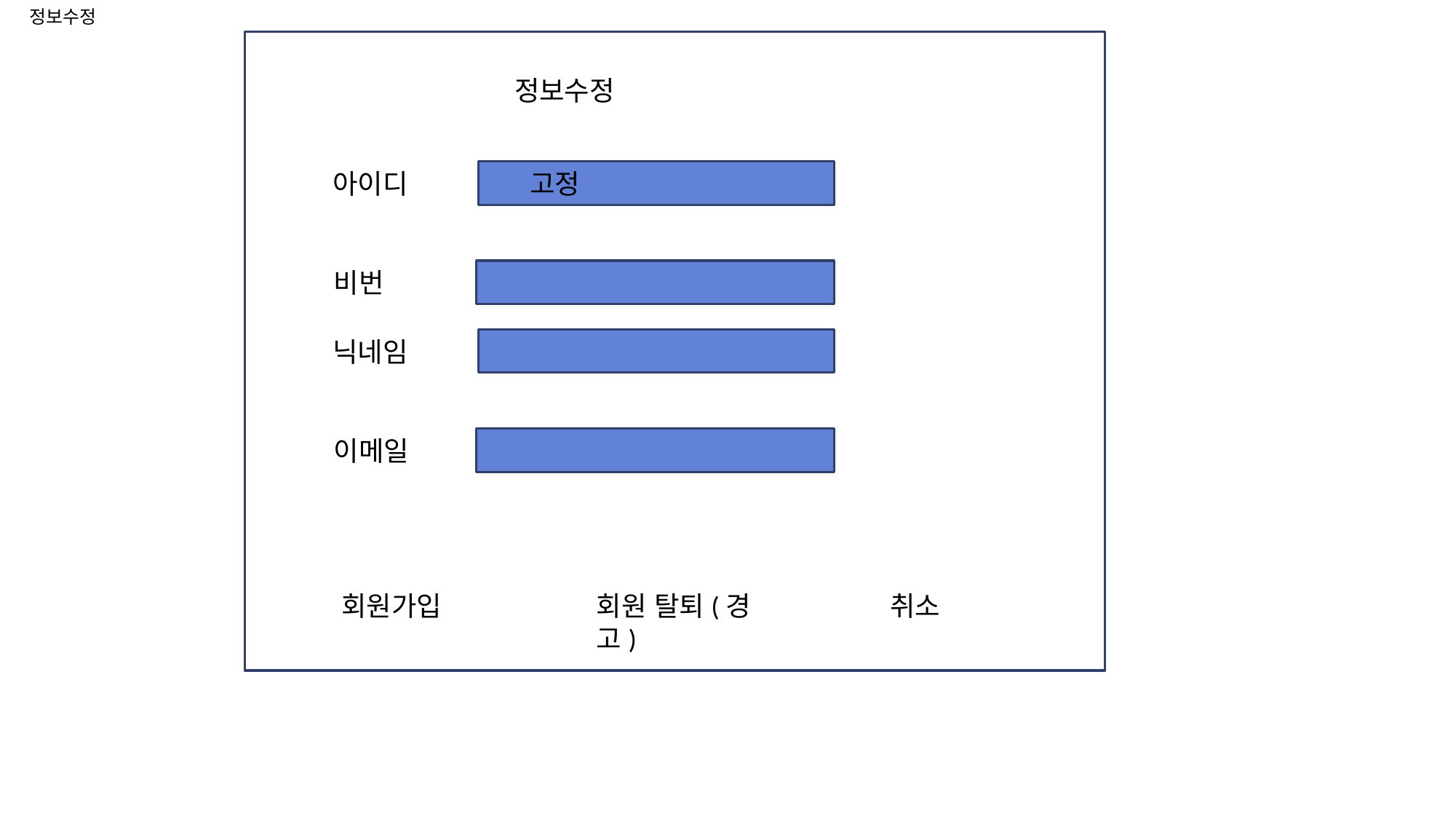

정보수정

정보수정
아이디

고정
비번

닉네임

이메일

회원가입
회원 탈퇴(경고)
취소